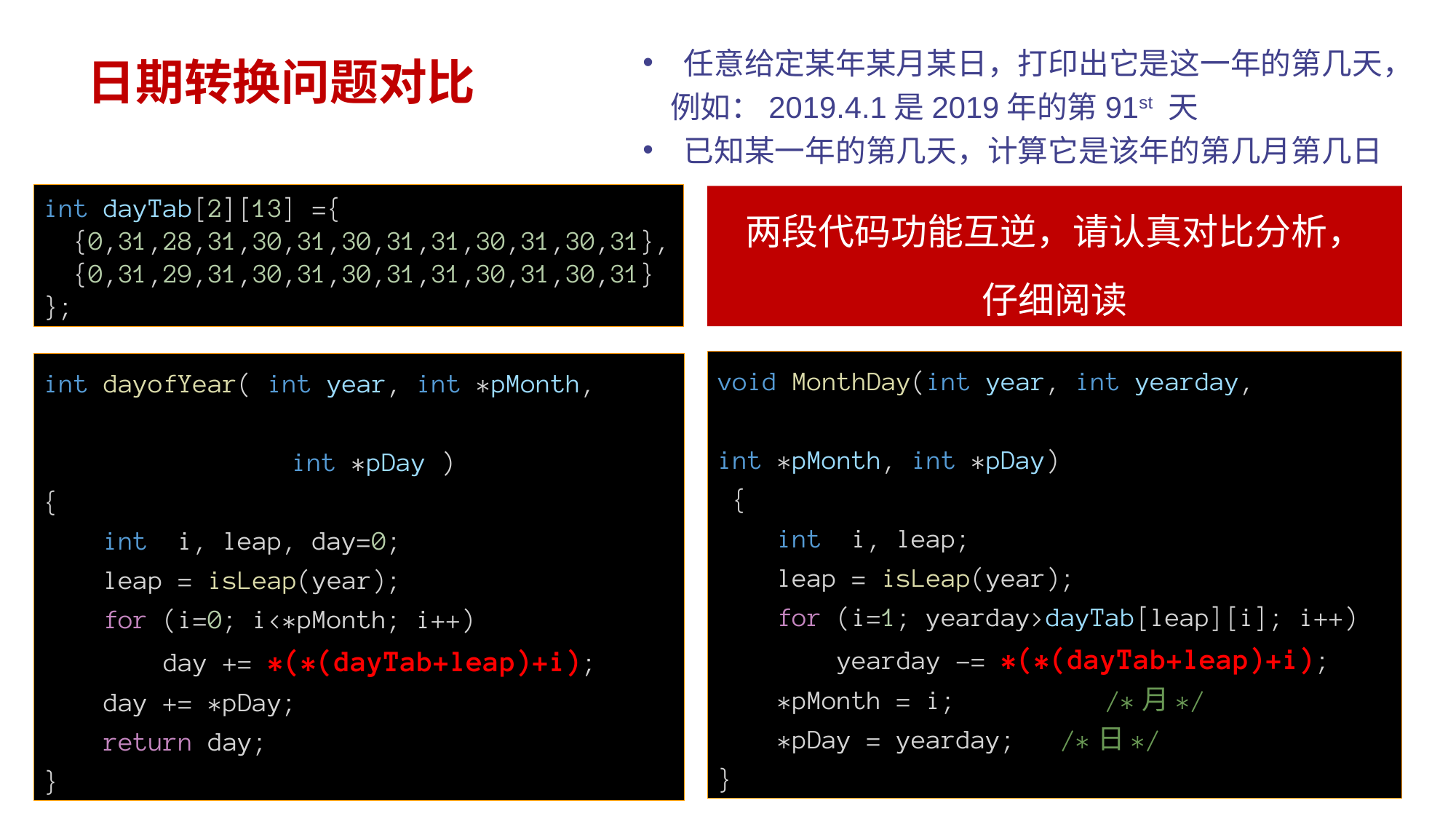

任意给定某年某月某日，打印出它是这一年的第几天，
   例如：2019.4.1是2019年的第91st 天
已知某一年的第几天，计算它是该年的第几月第几日
日期转换问题对比
int dayTab[2][13] ={
  {0,31,28,31,30,31,30,31,31,30,31,30,31},
  {0,31,29,31,30,31,30,31,31,30,31,30,31}
};
两段代码功能互逆，请认真对比分析，
仔细阅读
void MonthDay(int year, int yearday,
					int *pMonth, int *pDay)
 {
    int  i, leap;
    leap = isLeap(year);
    for (i=1; yearday>dayTab[leap][i]; i++)
        yearday -= *(*(dayTab+leap)+i);
    *pMonth = i;          /*月*/
    *pDay = yearday;   /*日*/
}
int dayofYear( int year, int *pMonth,
							  int *pDay )
{
    int  i, leap, day=0;
    leap = isLeap(year);
    for (i=0; i<*pMonth; i++)
        day += *(*(dayTab+leap)+i);
    day += *pDay;
    return day;
}
VS